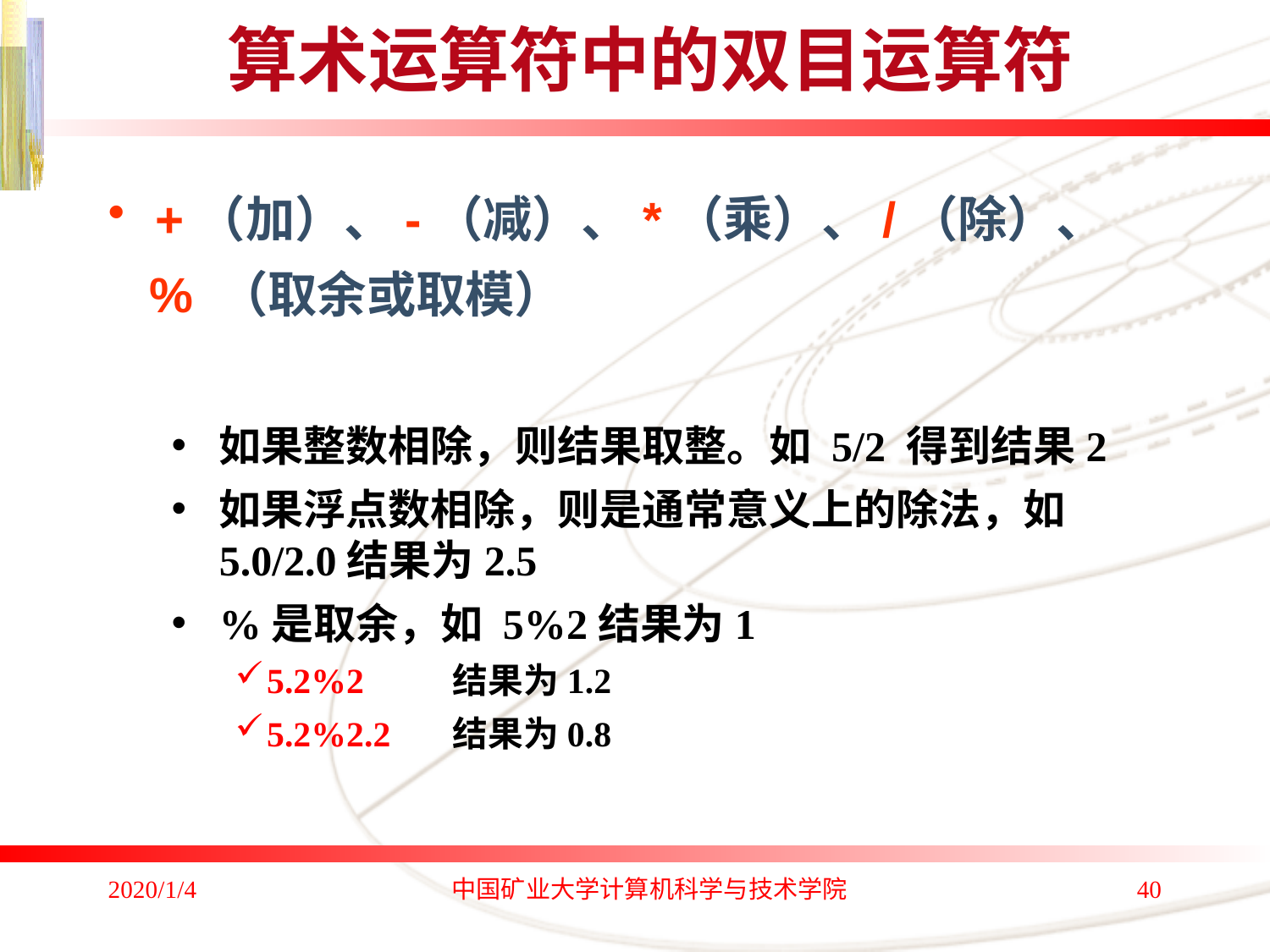

# 算术运算符中的双目运算符
+（加）、-（减）、*（乘）、/（除）、
   % （取余或取模）

如果整数相除，则结果取整。如 5/2 得到结果2
如果浮点数相除，则是通常意义上的除法，如5.0/2.0结果为2.5
%是取余，如 5%2结果为1
5.2%2         结果为1.2
5.2%2.2      结果为0.8

2020/1/4
中国矿业大学计算机科学与技术学院
40